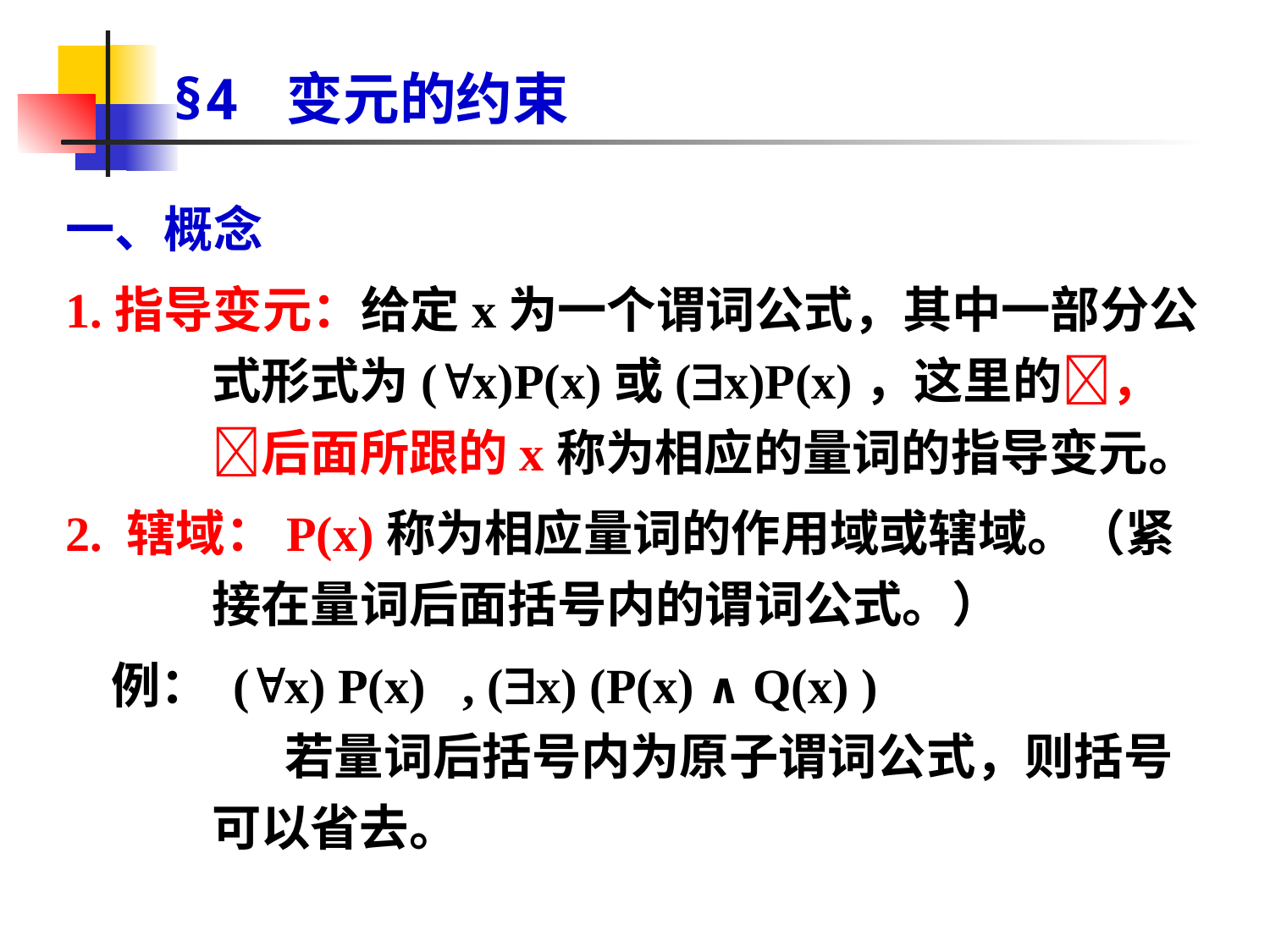

# §4 变元的约束
一、概念
1.指导变元：给定x为一个谓词公式，其中一部分公式形式为(∀x)P(x)或(∃x)P(x)，这里的∀，∃后面所跟的x称为相应的量词的指导变元。
2. 辖域：P(x)称为相应量词的作用域或辖域。（紧接在量词后面括号内的谓词公式。）
   例： (∀x) P(x)   , (∃x) (P(x) ∧ Q(x) )                                若量词后括号内为原子谓词公式，则括号可以省去。
39